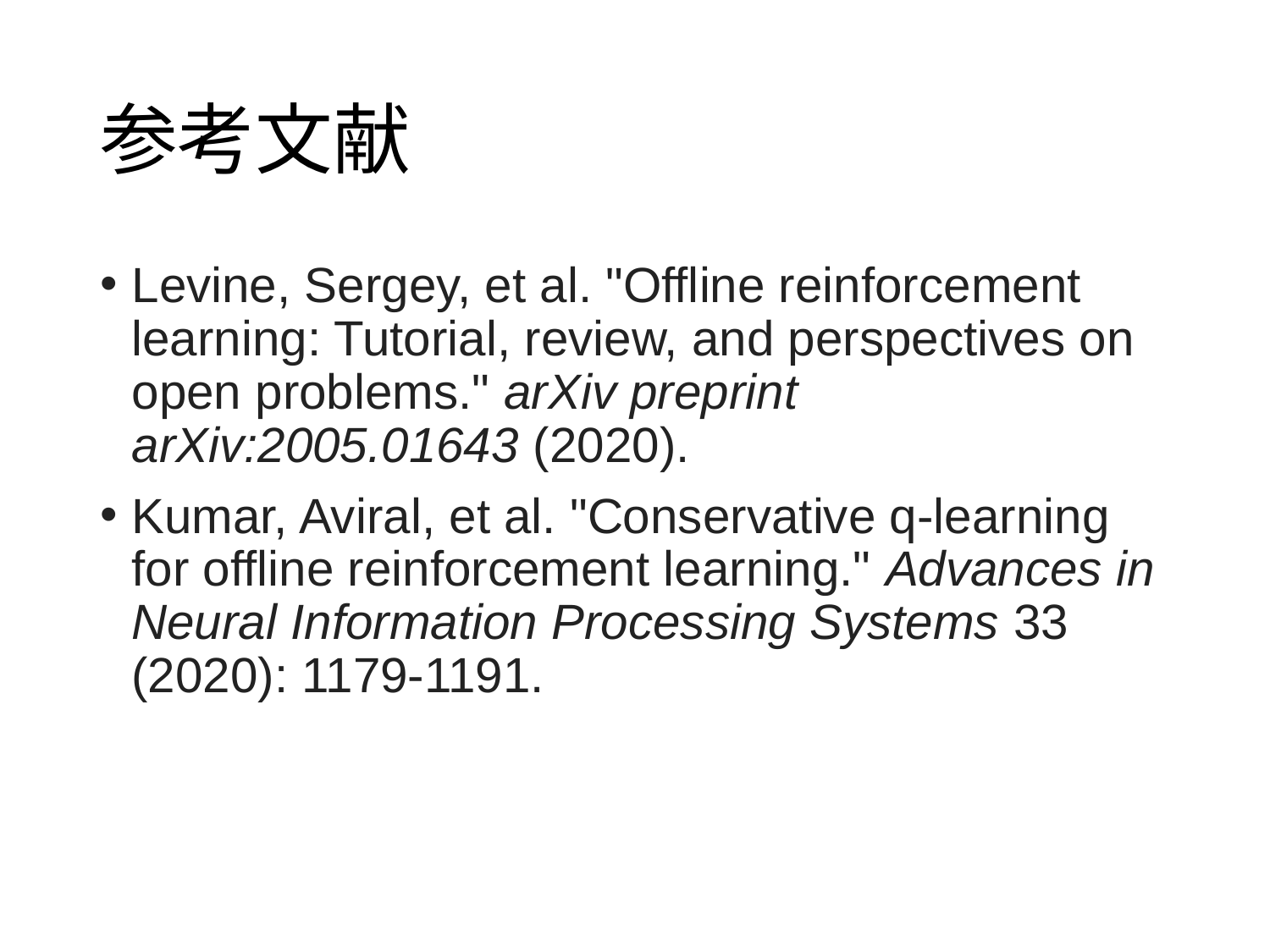

# 参考文献
Levine, Sergey, et al. "Offline reinforcement learning: Tutorial, review, and perspectives on open problems." arXiv preprint arXiv:2005.01643 (2020).
Kumar, Aviral, et al. "Conservative q-learning for offline reinforcement learning." Advances in Neural Information Processing Systems 33 (2020): 1179-1191.